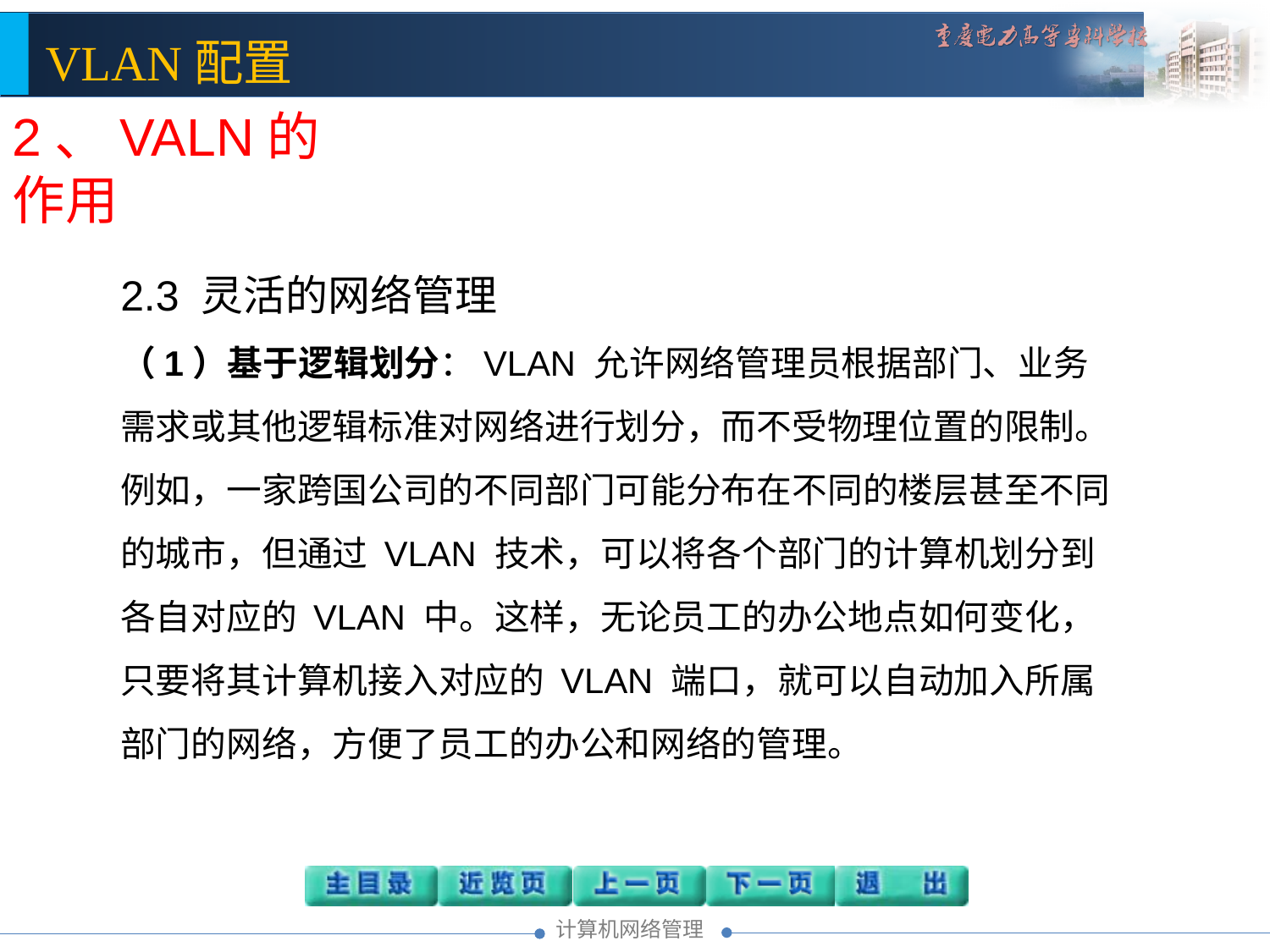

2、VALN的作用
2.3 灵活的网络管理
（1）基于逻辑划分：VLAN 允许网络管理员根据部门、业务需求或其他逻辑标准对网络进行划分，而不受物理位置的限制。例如，一家跨国公司的不同部门可能分布在不同的楼层甚至不同的城市，但通过 VLAN 技术，可以将各个部门的计算机划分到各自对应的 VLAN 中。这样，无论员工的办公地点如何变化，只要将其计算机接入对应的 VLAN 端口，就可以自动加入所属部门的网络，方便了员工的办公和网络的管理。